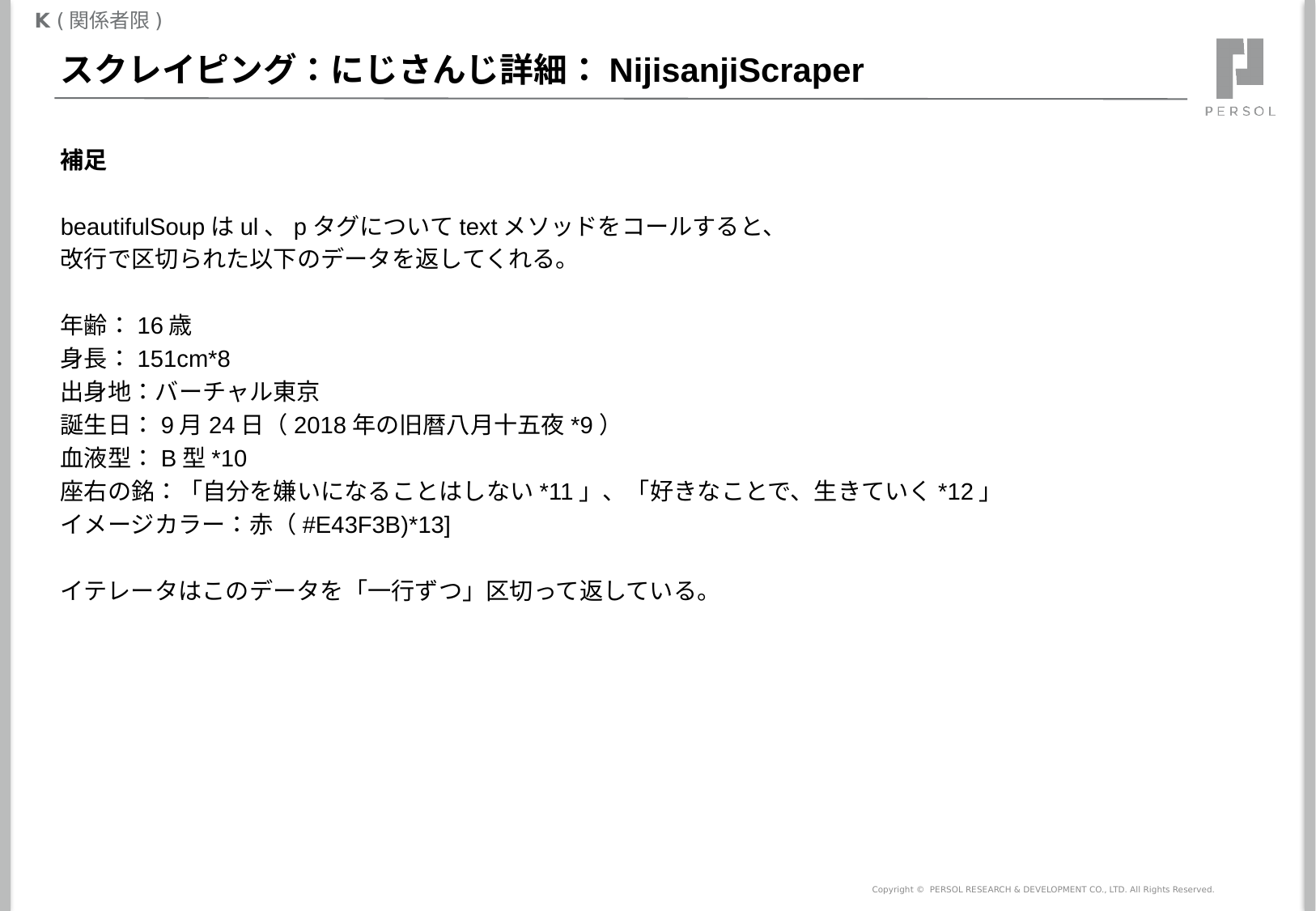

# スクレイピング：にじさんじ詳細：NijisanjiScraper
補足

beautifulSoupはul、pタグについてtextメソッドをコールすると、
改行で区切られた以下のデータを返してくれる。

年齢：16歳
身長：151cm*8
出身地：バーチャル東京
誕生日：9月24日（2018年の旧暦八月十五夜*9）
血液型：B型*10
座右の銘：「自分を嫌いになることはしない*11」、「好きなことで、生きていく*12」
イメージカラー：赤（#E43F3B)*13]

イテレータはこのデータを「一行ずつ」区切って返している。